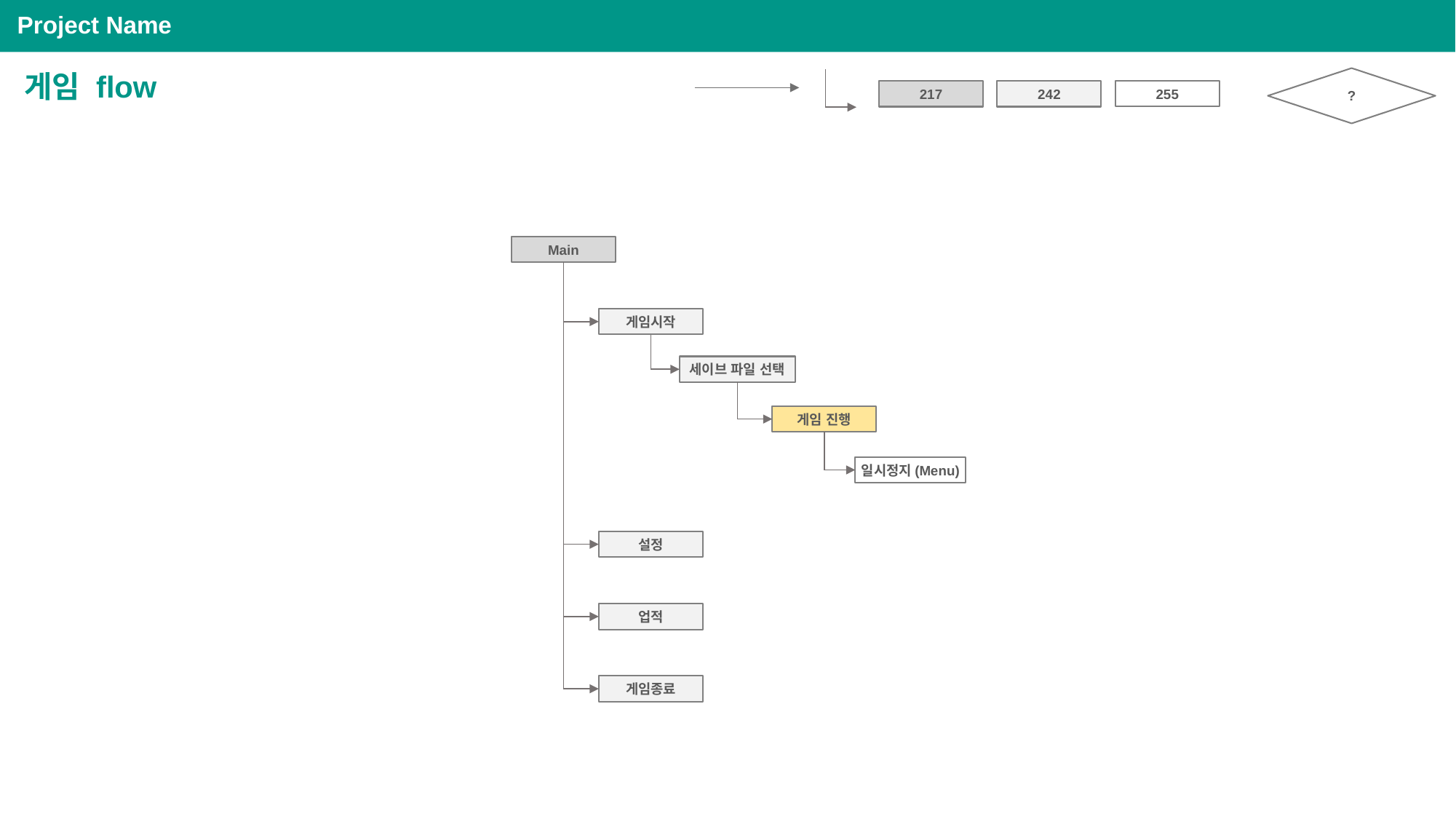

# 게임 flow
?
255
217
242
Main
게임시작
세이브 파일 선택
게임 진행
일시정지(Menu)
설정
업적
게임종료